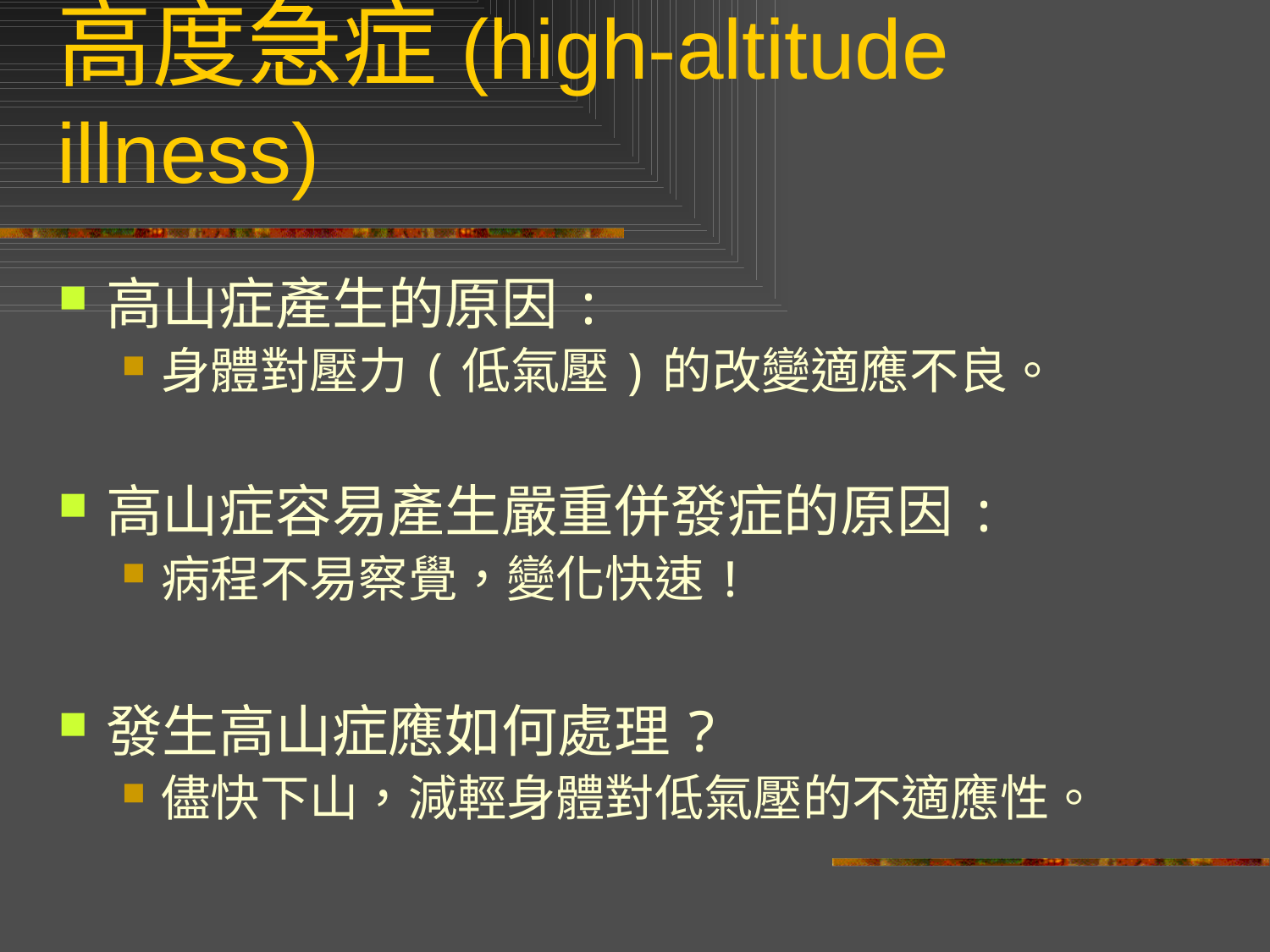

# 高度急症(high-altitude illness)
高山症產生的原因:
身體對壓力(低氣壓)的改變適應不良。

高山症容易產生嚴重併發症的原因:
病程不易察覺，變化快速!

發生高山症應如何處理?
儘快下山，減輕身體對低氣壓的不適應性。